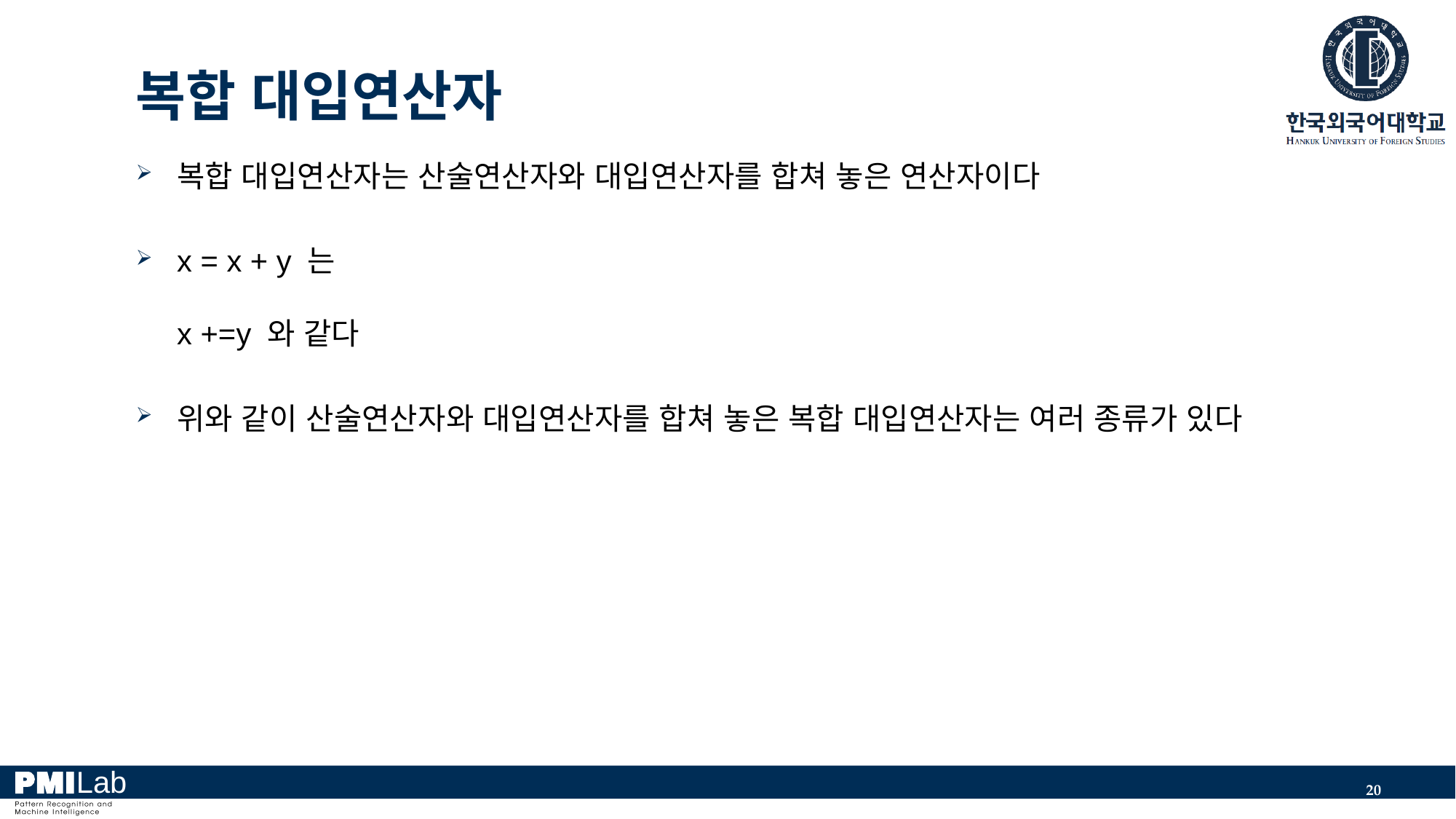

# 복합 대입연산자
복합 대입연산자는 산술연산자와 대입연산자를 합쳐 놓은 연산자이다

x = x + y 는
x +=y 와 같다

위와 같이 산술연산자와 대입연산자를 합쳐 놓은 복합 대입연산자는 여러 종류가 있다
20